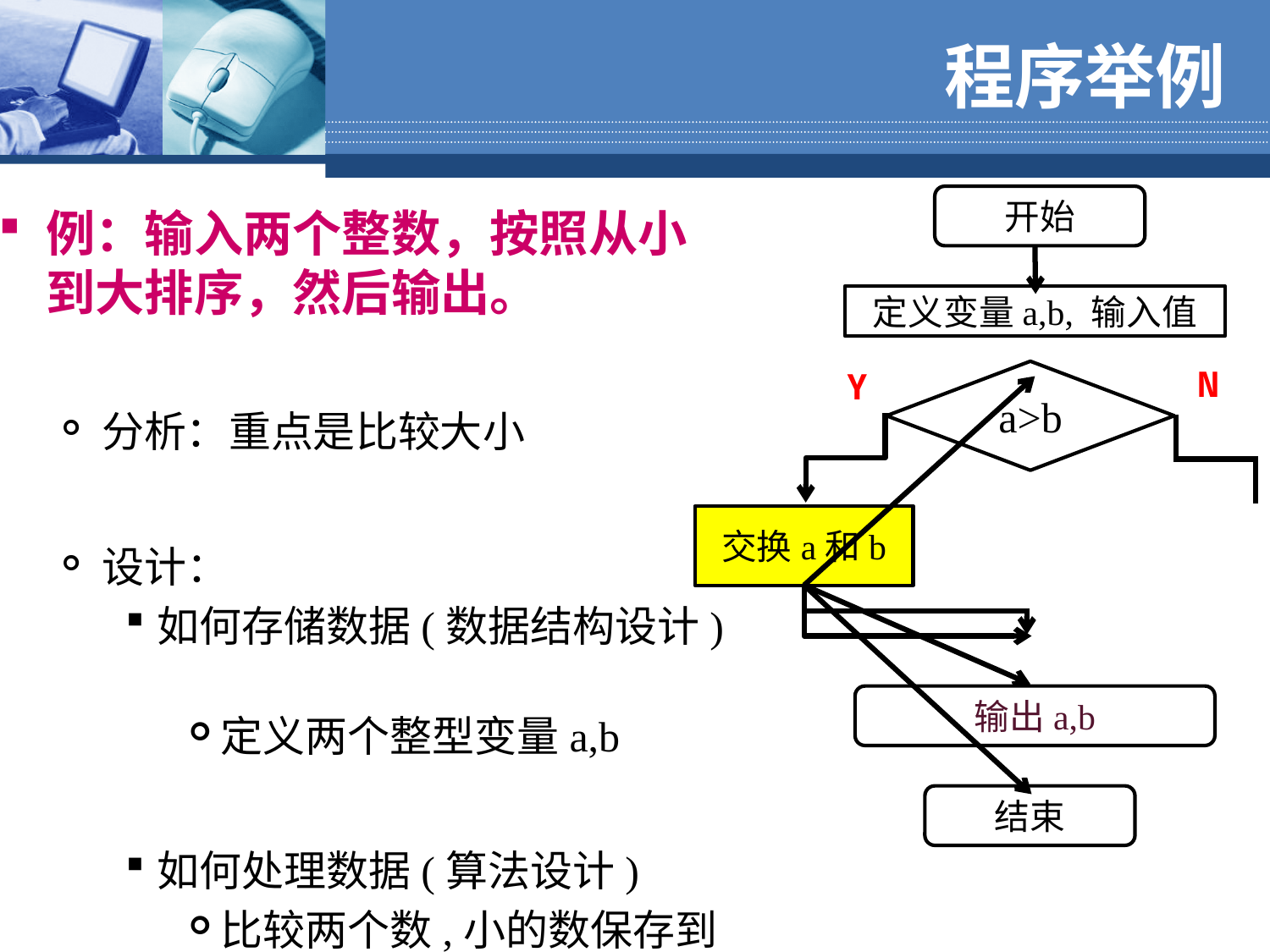

程序举例
开始
定义变量a,b, 输入值
N
Y
a>b
交换a和b
输出a,b
结束
# 例：输入两个整数，按照从小到大排序，然后输出。

分析：重点是比较大小

设计：
如何存储数据(数据结构设计)
定义两个整型变量a,b

如何处理数据(算法设计)
比较两个数,小的数保存到a
然后输出